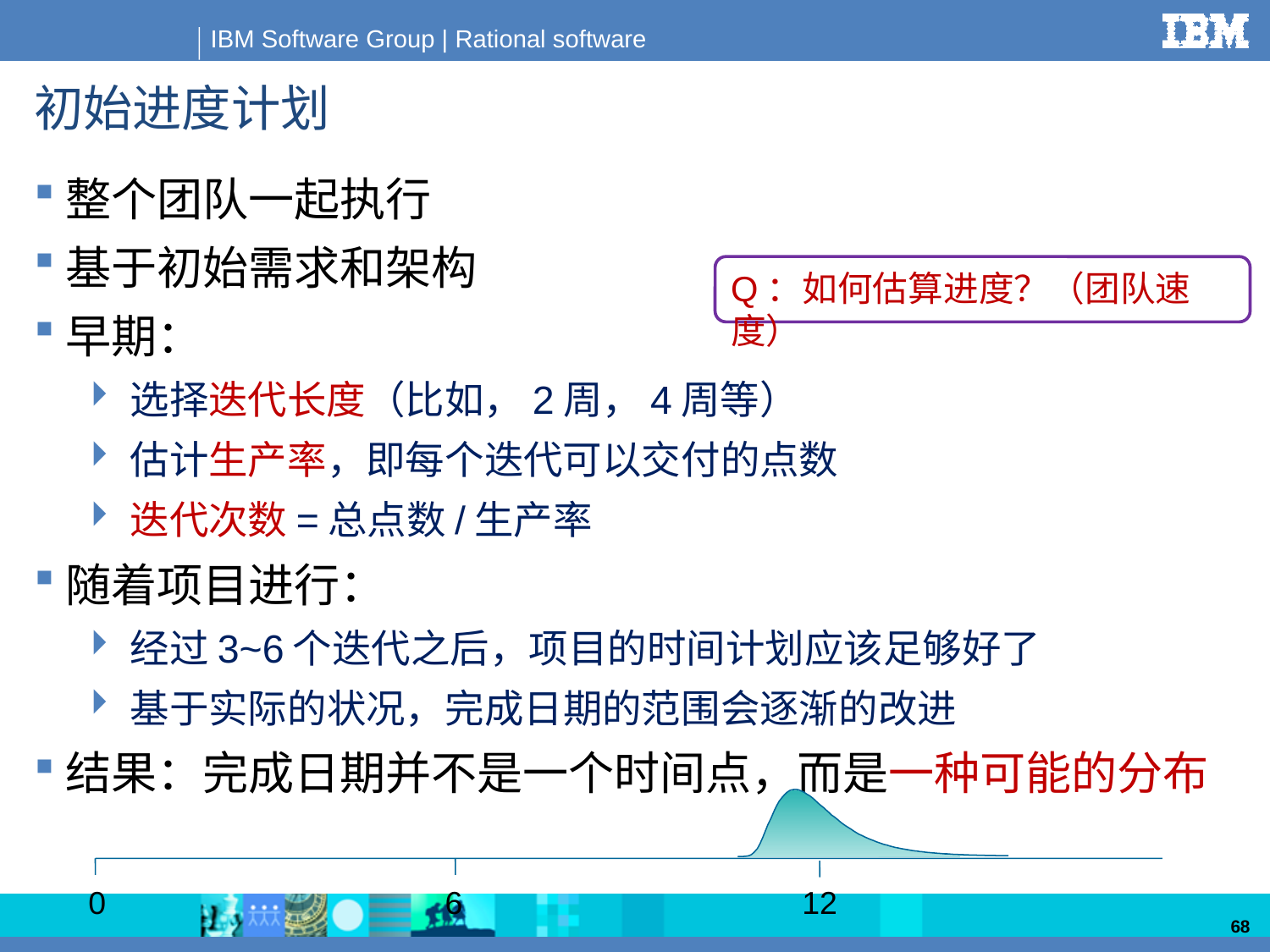

# 初始进度计划
整个团队一起执行
基于初始需求和架构
早期：
选择迭代长度（比如，2周，4周等）
估计生产率，即每个迭代可以交付的点数
迭代次数=总点数/生产率
随着项目进行：
经过3~6个迭代之后，项目的时间计划应该足够好了
基于实际的状况，完成日期的范围会逐渐的改进
结果：完成日期并不是一个时间点，而是一种可能的分布
Q：如何估算进度？（团队速度）

0
6
12
68